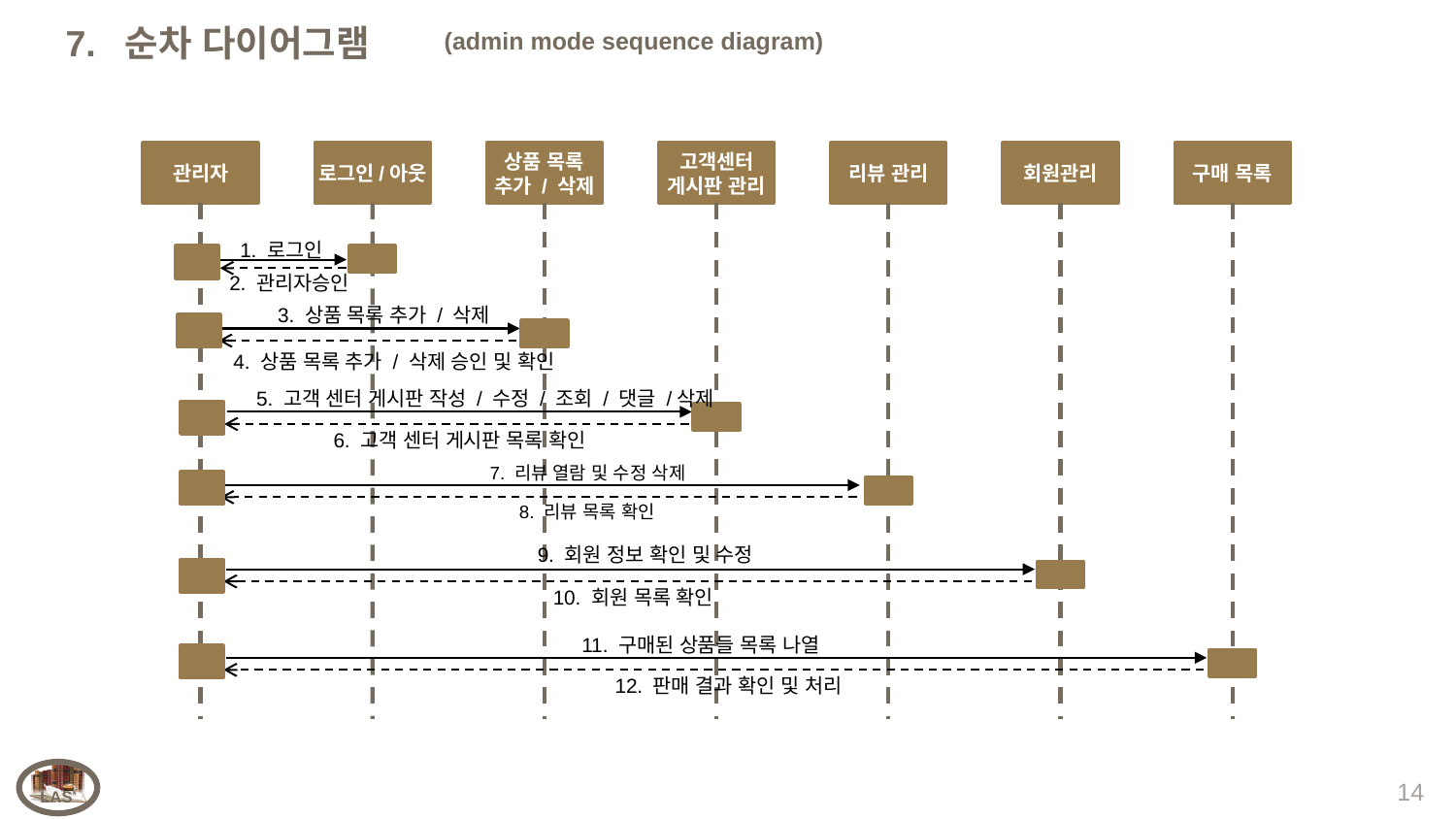

7.  순차 다이어그램
(admin mode sequence diagram)
관리자
로그인/아웃
상품 목록
추가 / 삭제
고객센터
게시판 관리
리뷰 관리
회원관리
구매 목록
1. 로그인

2. 관리자승인
3. 상품 목록 추가 / 삭제

4. 상품 목록 추가 / 삭제 승인 및 확인
5. 고객 센터 게시판 작성 / 수정 / 조회 / 댓글 /삭제

6. 고객 센터 게시판 목록 확인
7. 리뷰 열람 및 수정 삭제

8. 리뷰 목록 확인
9. 회원 정보 확인 및 수정

10. 회원 목록 확인
11. 구매된 상품들 목록 나열

12. 판매 결과 확인 및 처리

14